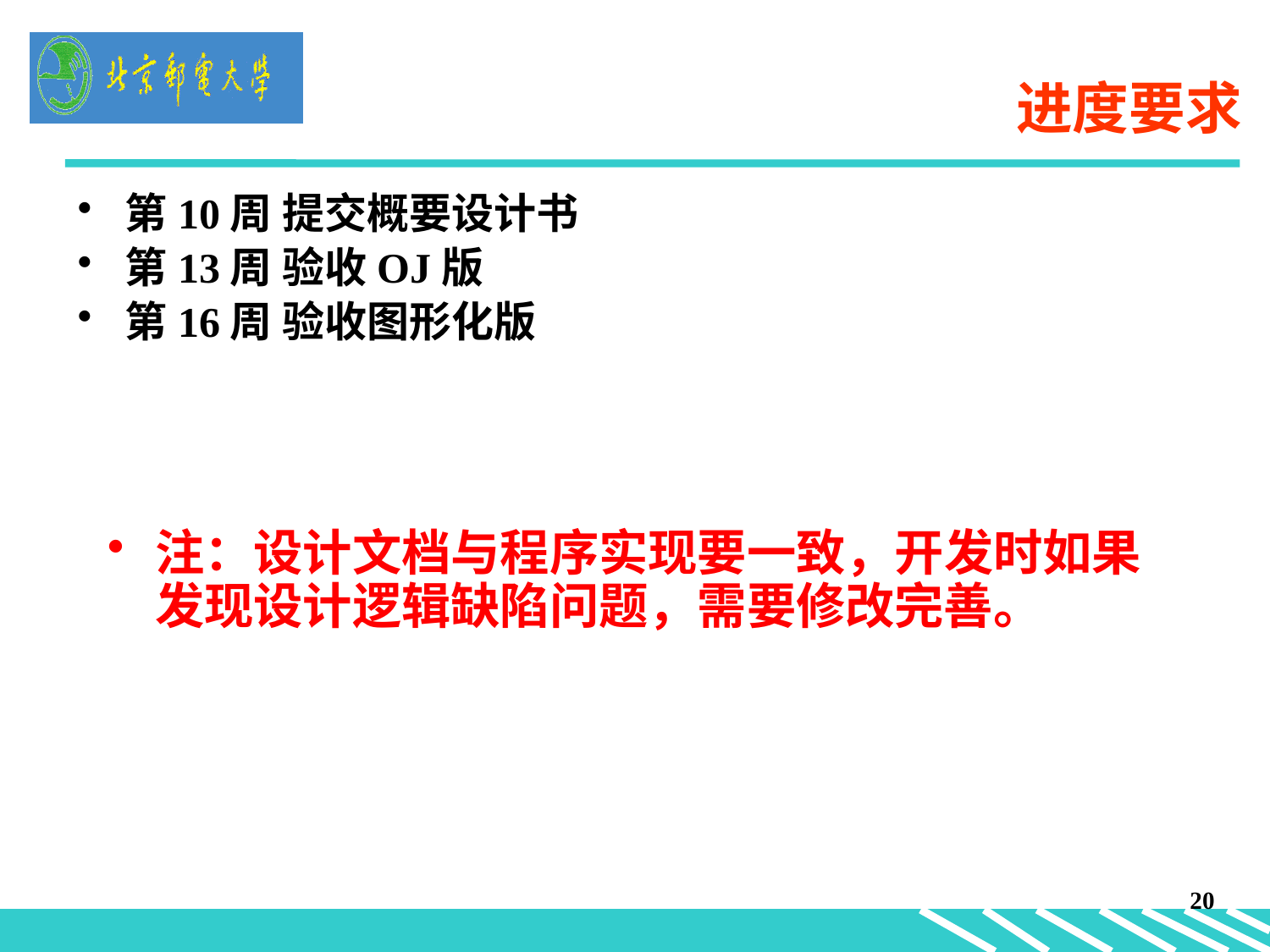

# 进度要求
第10周 提交概要设计书
第13周 验收OJ版
第16周 验收图形化版
注：设计文档与程序实现要一致，开发时如果发现设计逻辑缺陷问题，需要修改完善。
20